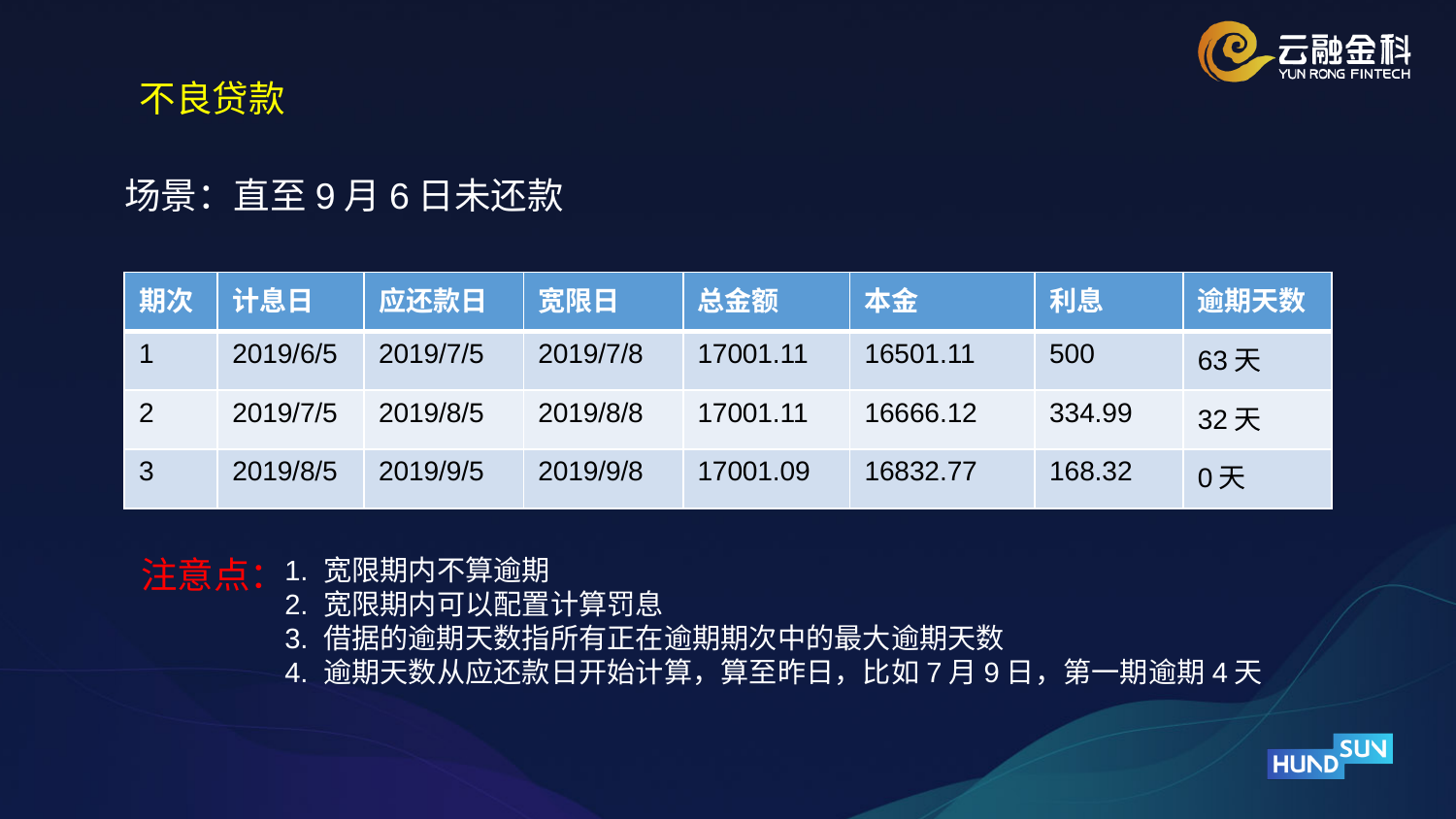

不良贷款
场景：直至9月6日未还款
| 期次 | 计息日 | 应还款日 | 宽限日 | 总金额 | 本金 | 利息 | 逾期天数 |
| --- | --- | --- | --- | --- | --- | --- | --- |
| 1 | 2019/6/5 | 2019/7/5 | 2019/7/8 | 17001.11 | 16501.11 | 500 | 63天 |
| 2 | 2019/7/5 | 2019/8/5 | 2019/8/8 | 17001.11 | 16666.12 | 334.99 | 32天 |
| 3 | 2019/8/5 | 2019/9/5 | 2019/9/8 | 17001.09 | 16832.77 | 168.32 | 0天 |
注意点：
1. 宽限期内不算逾期
2. 宽限期内可以配置计算罚息
3. 借据的逾期天数指所有正在逾期期次中的最大逾期天数
4. 逾期天数从应还款日开始计算，算至昨日，比如7月9日，第一期逾期4天